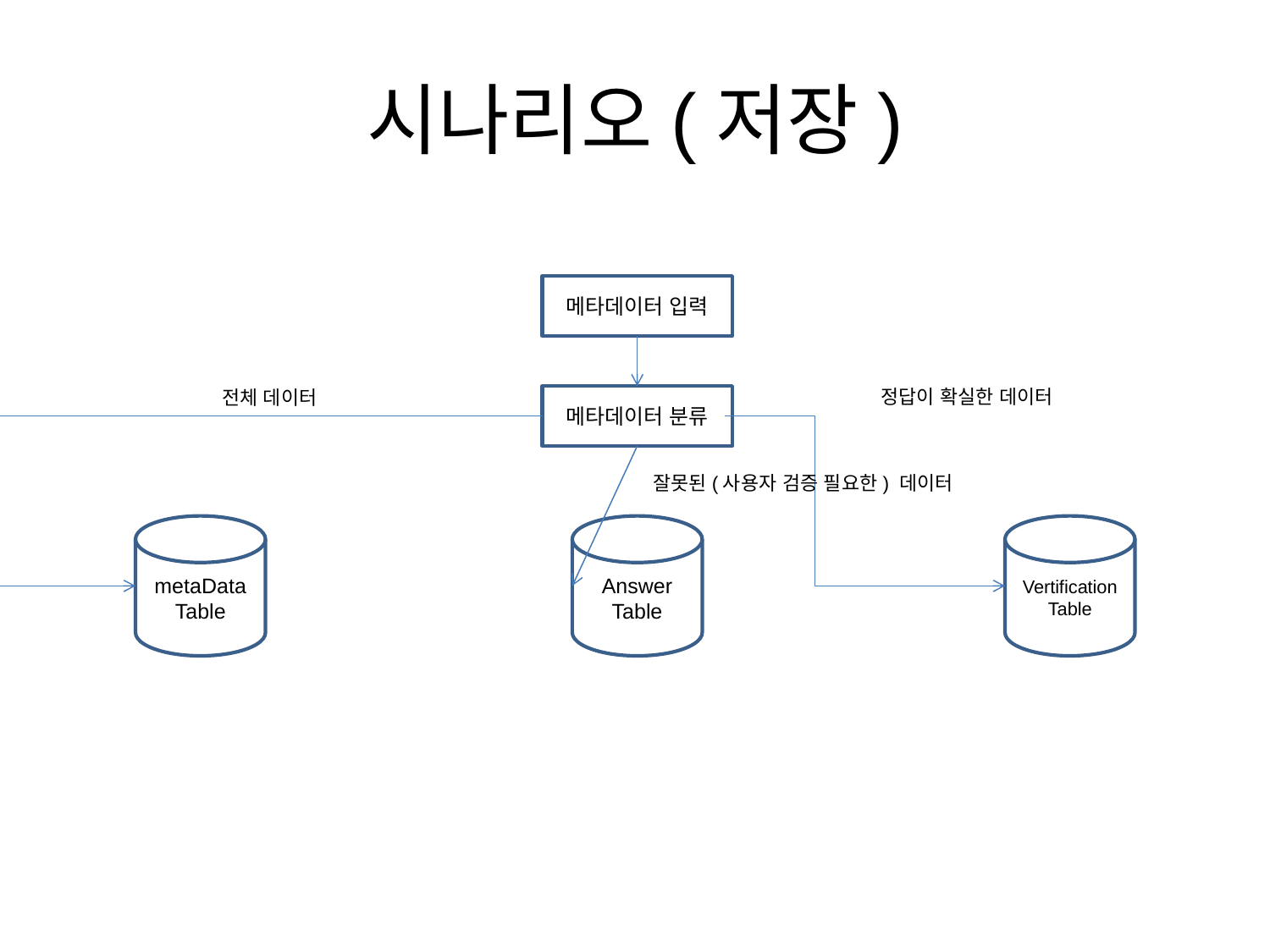

# 시나리오(저장)
메타데이터 입력
정답이 확실한 데이터
전체 데이터
메타데이터 분류
잘못된(사용자 검증 필요한) 데이터
metaData
Table
Answer
Table
Vertification
Table